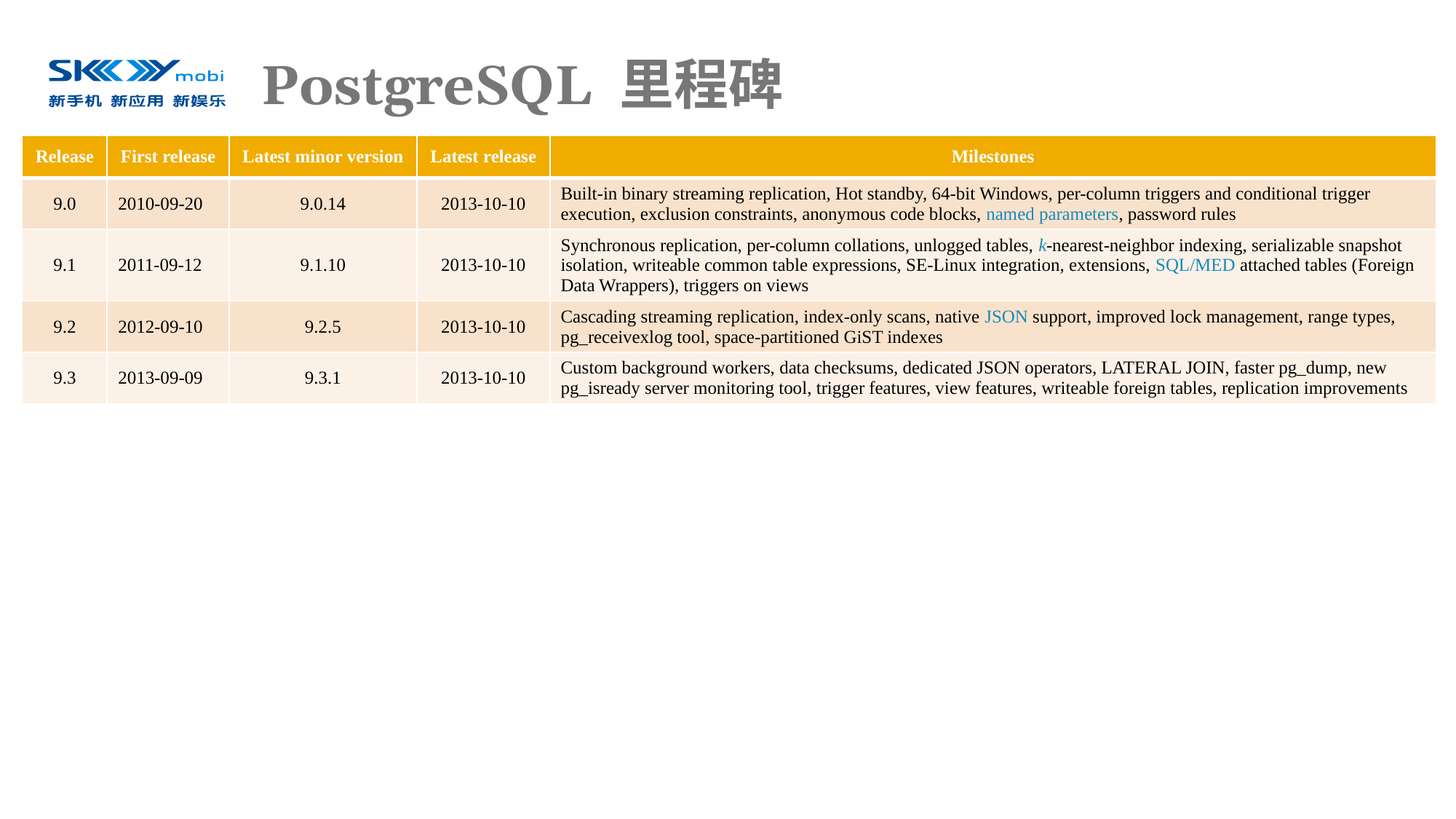

# PostgreSQL 里程碑
| Release | First release | Latest minor version | Latest release | Milestones |
| --- | --- | --- | --- | --- |
| 9.0 | 2010-09-20 | 9.0.14 | 2013-10-10 | Built-in binary streaming replication, Hot standby, 64-bit Windows, per-column triggers and conditional trigger execution, exclusion constraints, anonymous code blocks, named parameters, password rules |
| 9.1 | 2011-09-12 | 9.1.10 | 2013-10-10 | Synchronous replication, per-column collations, unlogged tables, k-nearest-neighbor indexing, serializable snapshot isolation, writeable common table expressions, SE-Linux integration, extensions, SQL/MED attached tables (Foreign Data Wrappers), triggers on views |
| 9.2 | 2012-09-10 | 9.2.5 | 2013-10-10 | Cascading streaming replication, index-only scans, native JSON support, improved lock management, range types, pg\_receivexlog tool, space-partitioned GiST indexes |
| 9.3 | 2013-09-09 | 9.3.1 | 2013-10-10 | Custom background workers, data checksums, dedicated JSON operators, LATERAL JOIN, faster pg\_dump, new pg\_isready server monitoring tool, trigger features, view features, writeable foreign tables, replication improvements |